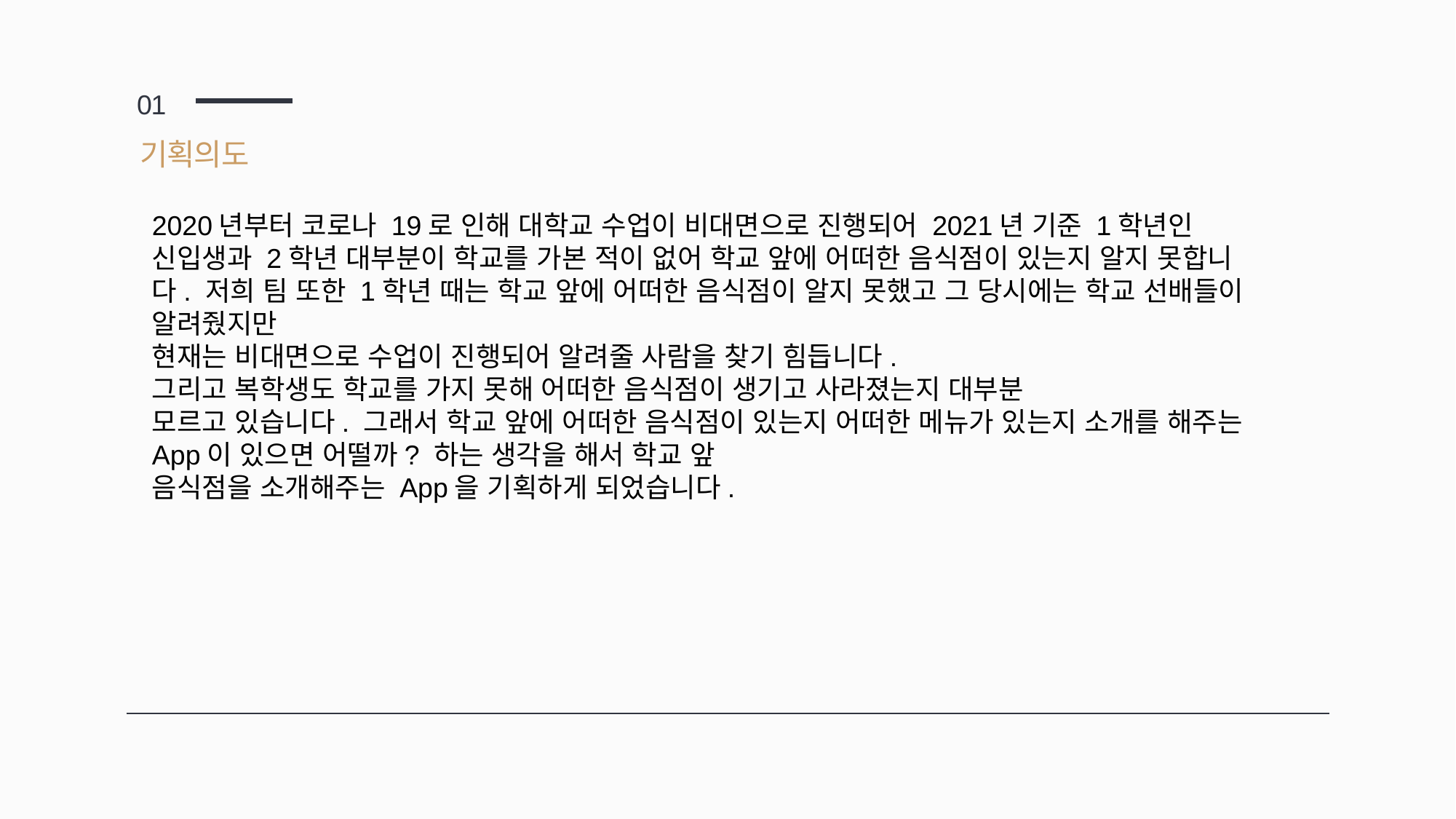

01
기획의도
2020년부터 코로나 19로 인해 대학교 수업이 비대면으로 진행되어 2021년 기준 1학년인 신입생과 2학년 대부분이 학교를 가본 적이 없어 학교 앞에 어떠한 음식점이 있는지 알지 못합니다. 저희 팀 또한 1학년 때는 학교 앞에 어떠한 음식점이 알지 못했고 그 당시에는 학교 선배들이 알려줬지만
현재는 비대면으로 수업이 진행되어 알려줄 사람을 찾기 힘듭니다.
그리고 복학생도 학교를 가지 못해 어떠한 음식점이 생기고 사라졌는지 대부분
모르고 있습니다. 그래서 학교 앞에 어떠한 음식점이 있는지 어떠한 메뉴가 있는지 소개를 해주는 App이 있으면 어떨까? 하는 생각을 해서 학교 앞
음식점을 소개해주는 App을 기획하게 되었습니다.